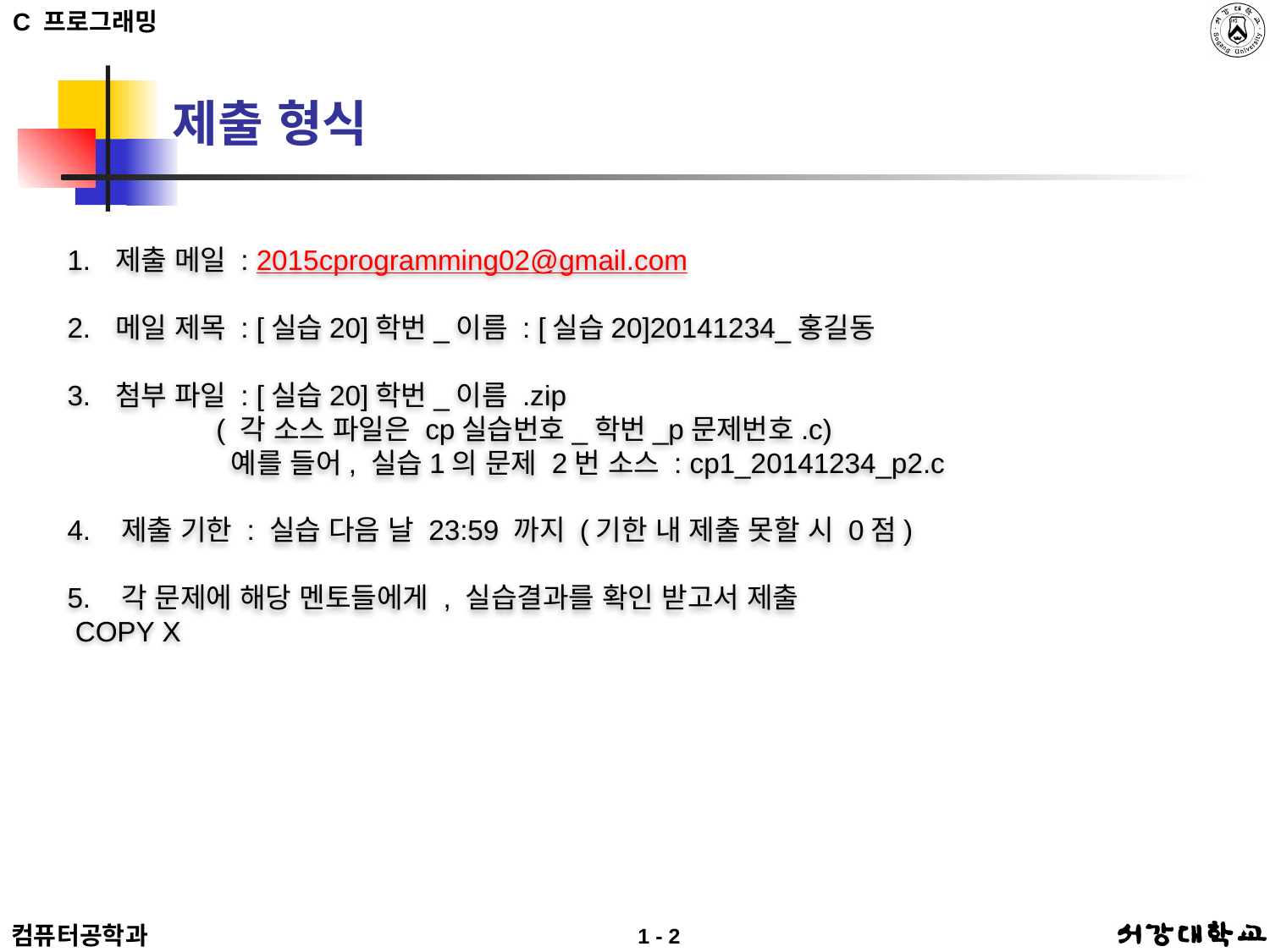

# 제출 형식
제출 메일 : 2015cprogramming02@gmail.com

메일 제목 : [실습20]학번_이름 : [실습20]20141234_홍길동

첨부 파일 : [실습20]학번_이름 .zip
                   ( 각 소스 파일은 cp실습번호_학번_p문제번호.c)
                    예를 들어, 실습1의 문제 2번 소스 : cp1_20141234_p2.c

4.   제출 기한 : 실습 다음 날 23:59 까지 (기한 내 제출 못할 시 0점)

5.   각 문제에 해당 멘토들에게 , 실습결과를 확인 받고서 제출
 COPY X

1 - 2